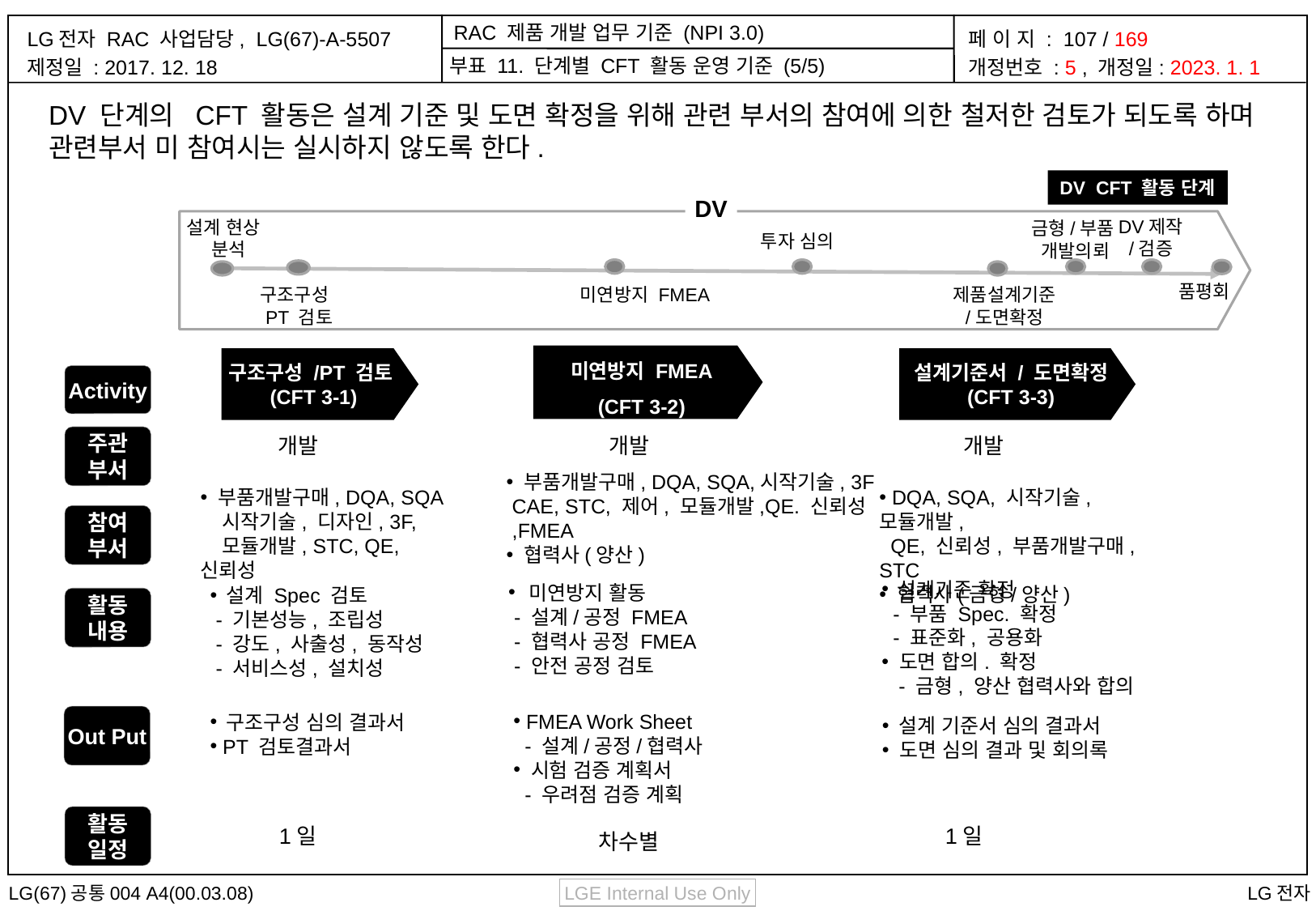

부표 11. 단계별 CFT 활동 운영 기준 (5/5)
DV 단계의  CFT 활동은 설계 기준 및 도면 확정을 위해 관련 부서의 참여에 의한 철저한 검토가 되도록 하며 관련부서 미 참여시는 실시하지 않도록 한다.
DV  CFT 활동 단계
DV
DV제작
  /검증
설계 현상
    분석
금형/부품
 개발의뢰

투자 심의

품평회
구조구성
 PT 검토
미연방지 FMEA
제품설계기준
/도면확정
미연방지 FMEA
(CFT 3-2)
구조구성 /PT 검토
(CFT 3-1)
설계기준서 / 도면확정
(CFT 3-3)
Activity
주관
부서
개발
개발
개발
 부품개발구매, DQA, SQA,시작기술, 3F
 CAE, STC, 제어, 모듈개발,QE. 신뢰성
 ,FMEA
 협력사(양산)
 DQA, SQA, 시작기술, 모듈개발,
  QE, 신뢰성, 부품개발구매, STC
 협력사(금형/양산)
 부품개발구매, DQA, SQA
   시작기술, 디자인, 3F,
   모듈개발, STC, QE, 신뢰성
참여
부서
 설계기준 확정
  - 부품 Spec. 확정
  - 표준화, 공용화
 도면 합의. 확정
   - 금형, 양산 협력사와 합의

  미연방지 활동
 - 설계/공정 FMEA
 - 협력사 공정 FMEA
 - 안전 공정 검토
 설계 Spec 검토
 - 기본성능, 조립성
 - 강도, 사출성, 동작성
 - 서비스성, 설치성
활동
내용
Out Put
 FMEA Work Sheet
  - 설계/공정/협력사
 시험 검증 계획서
  - 우려점 검증 계획
 구조구성 심의 결과서
 PT 검토결과서
 설계 기준서 심의 결과서
 도면 심의 결과 및 회의록
활동
일정
1일
1일
차수별